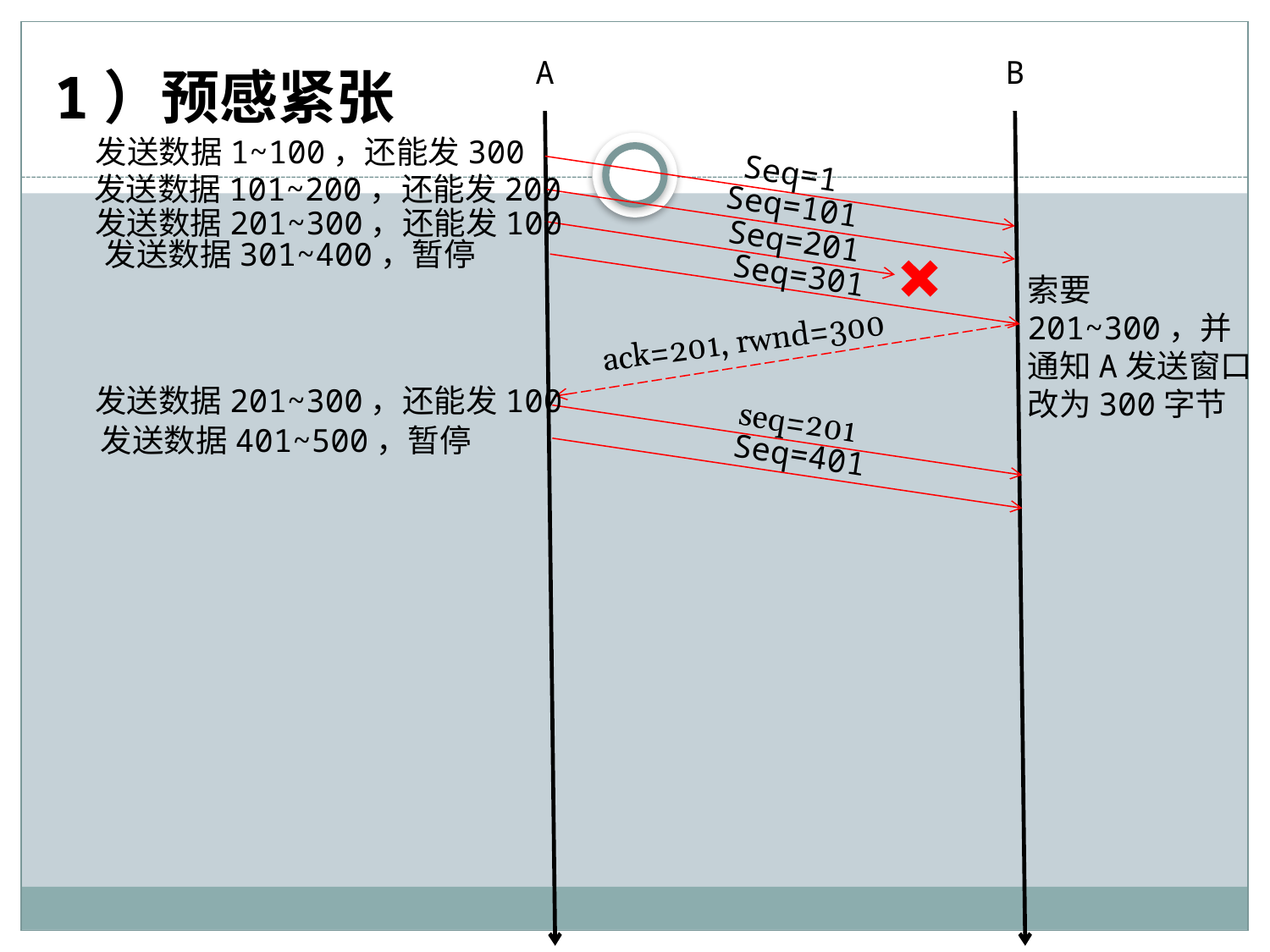

# 1）预感紧张
A
B
发送数据1~100，还能发300
Seq=1
发送数据101~200，还能发200
Seq=101
发送数据201~300，还能发100
Seq=201
发送数据301~400，暂停
Seq=301

索要201~300，并通知A发送窗口改为300字节
ack=201, rwnd=300
发送数据201~300，还能发100
seq=201
发送数据401~500，暂停
Seq=401